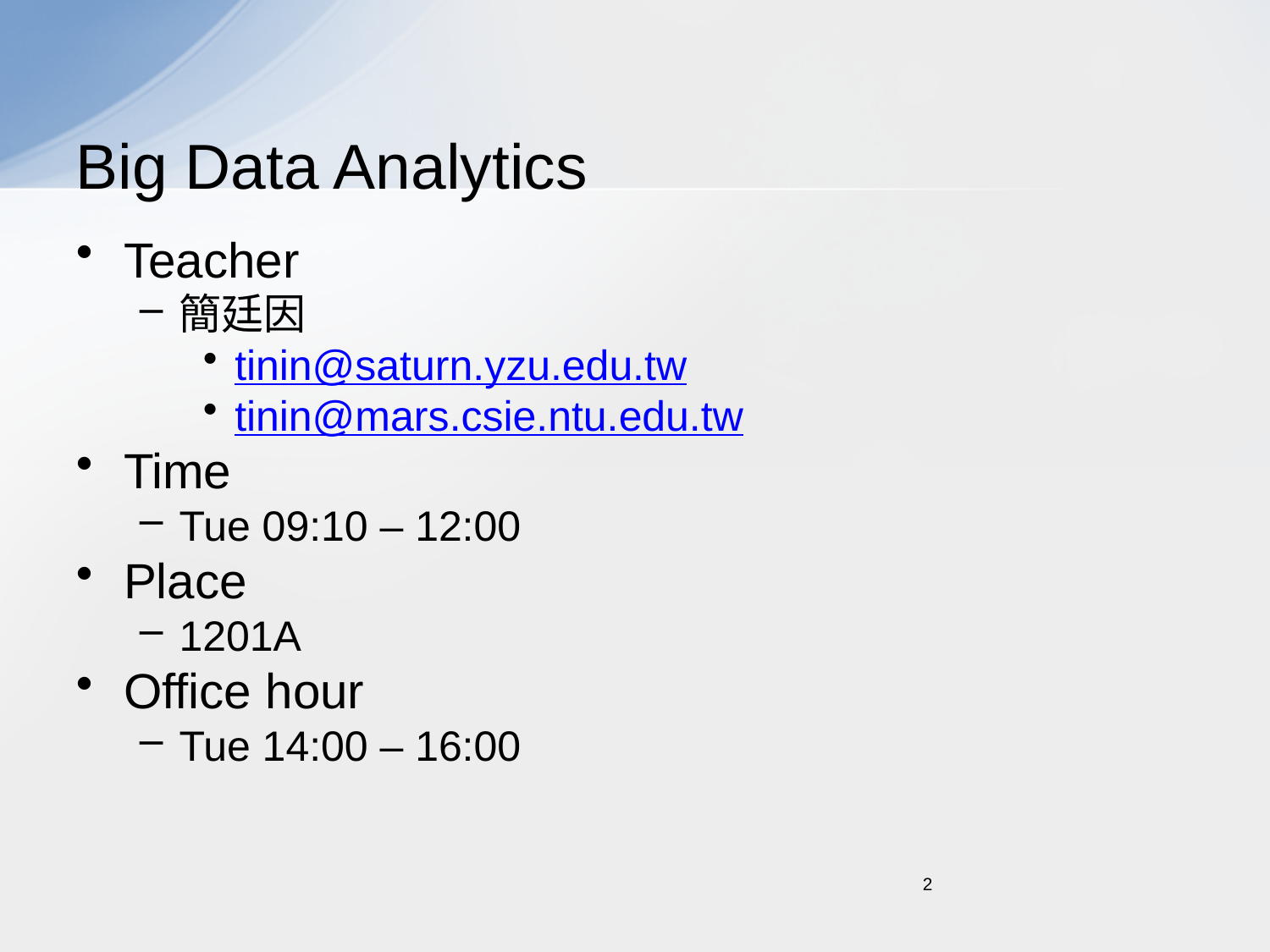

# Big Data Analytics
Teacher
簡廷因
tinin@saturn.yzu.edu.tw
tinin@mars.csie.ntu.edu.tw
Time
Tue 09:10 – 12:00
Place
1201A
Office hour
Tue 14:00 – 16:00
2